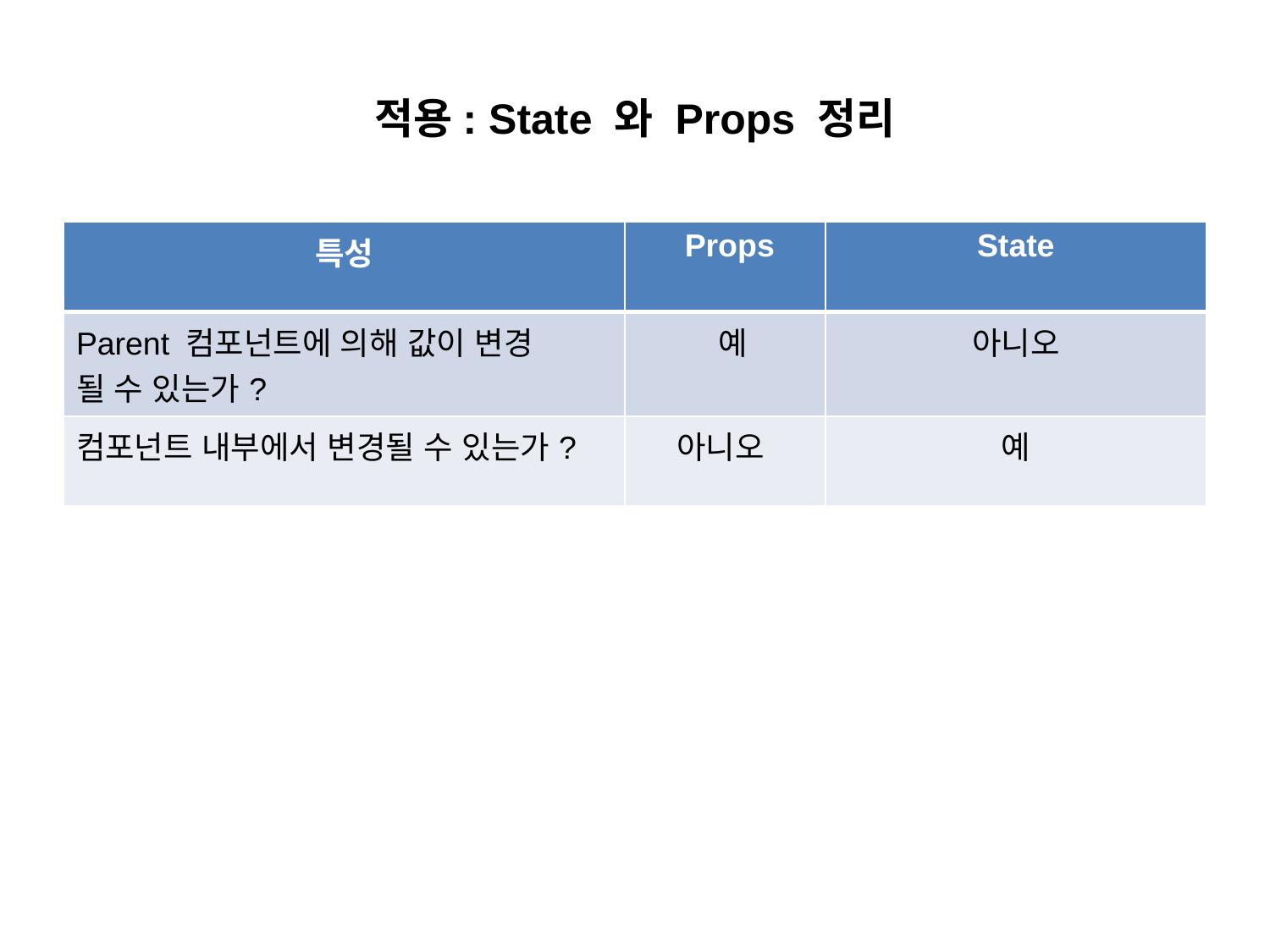

# 적용: State 와 Props 정리
| 특성 | Props | State |
| --- | --- | --- |
| Parent 컴포넌트에 의해 값이 변경 될 수 있는가? | 예 | 아니오 |
| 컴포넌트 내부에서 변경될 수 있는가? | 아니오 | 예 |